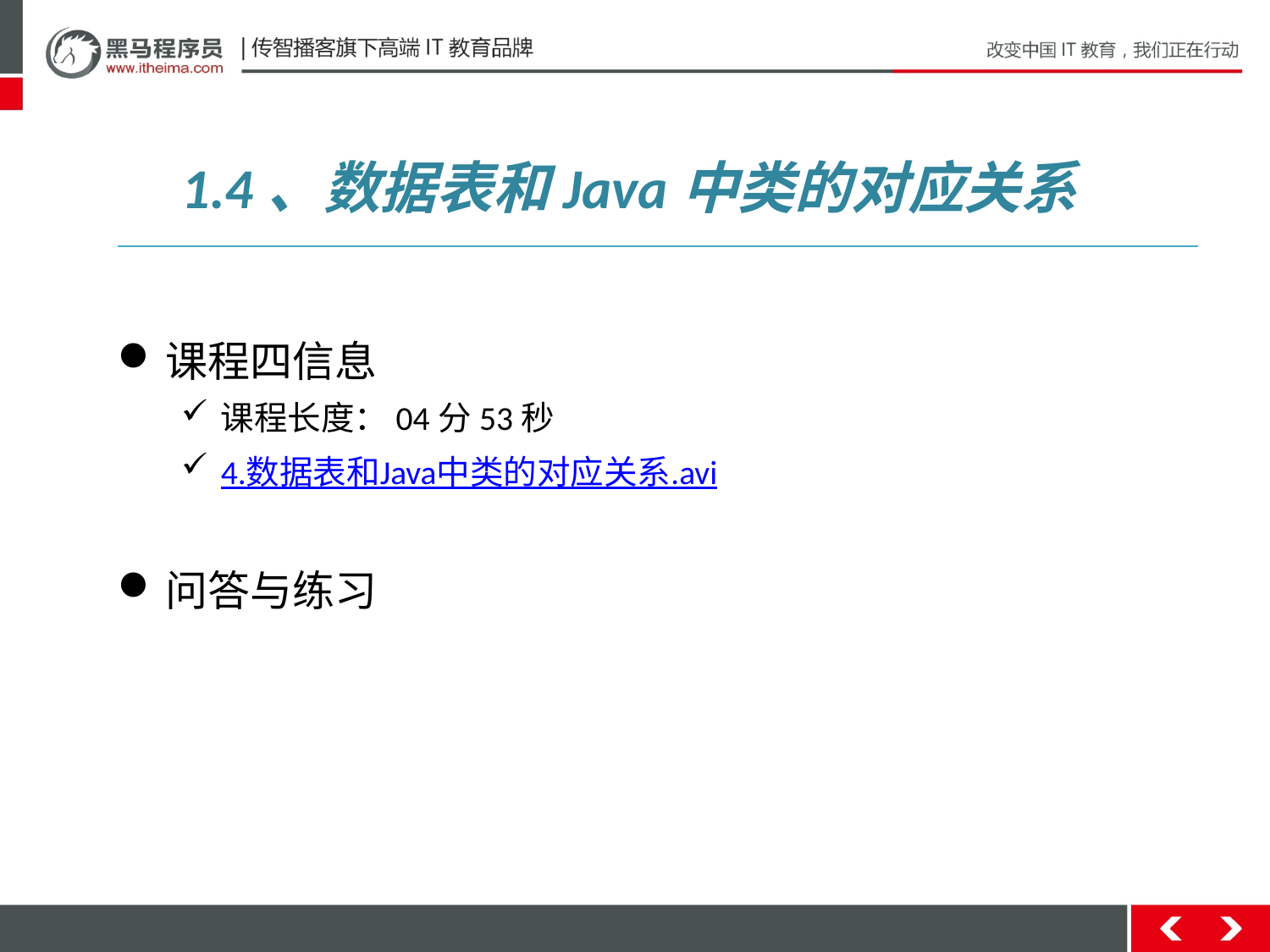

1.4、数据表和Java中类的对应关系

课程四信息
课程长度：04分53秒
4.数据表和Java中类的对应关系.avi

问答与练习